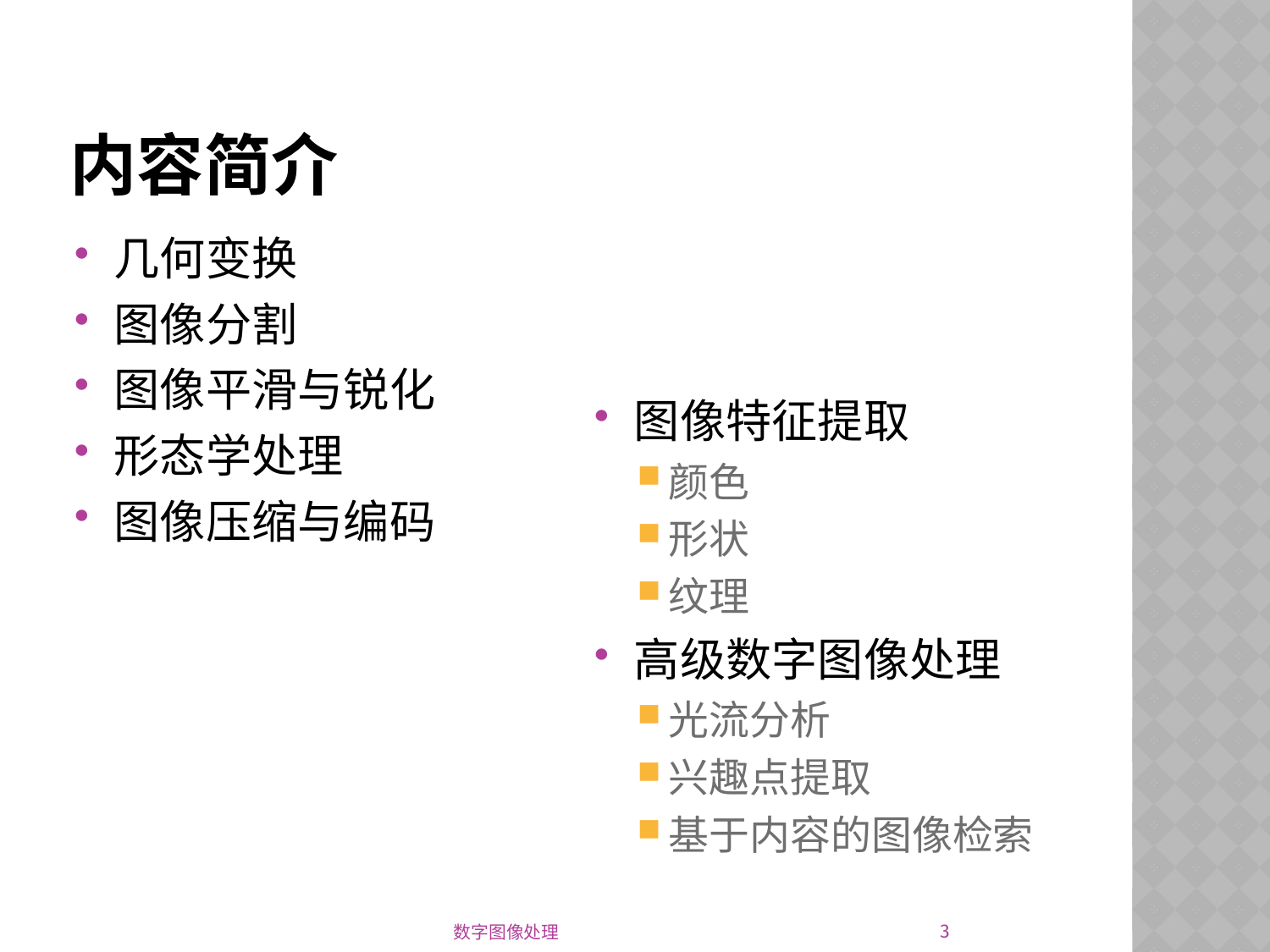

# 内容简介
几何变换
图像分割
图像平滑与锐化
形态学处理
图像压缩与编码
图像特征提取
颜色
形状
纹理
高级数字图像处理
光流分析
兴趣点提取
基于内容的图像检索
3
数字图像处理